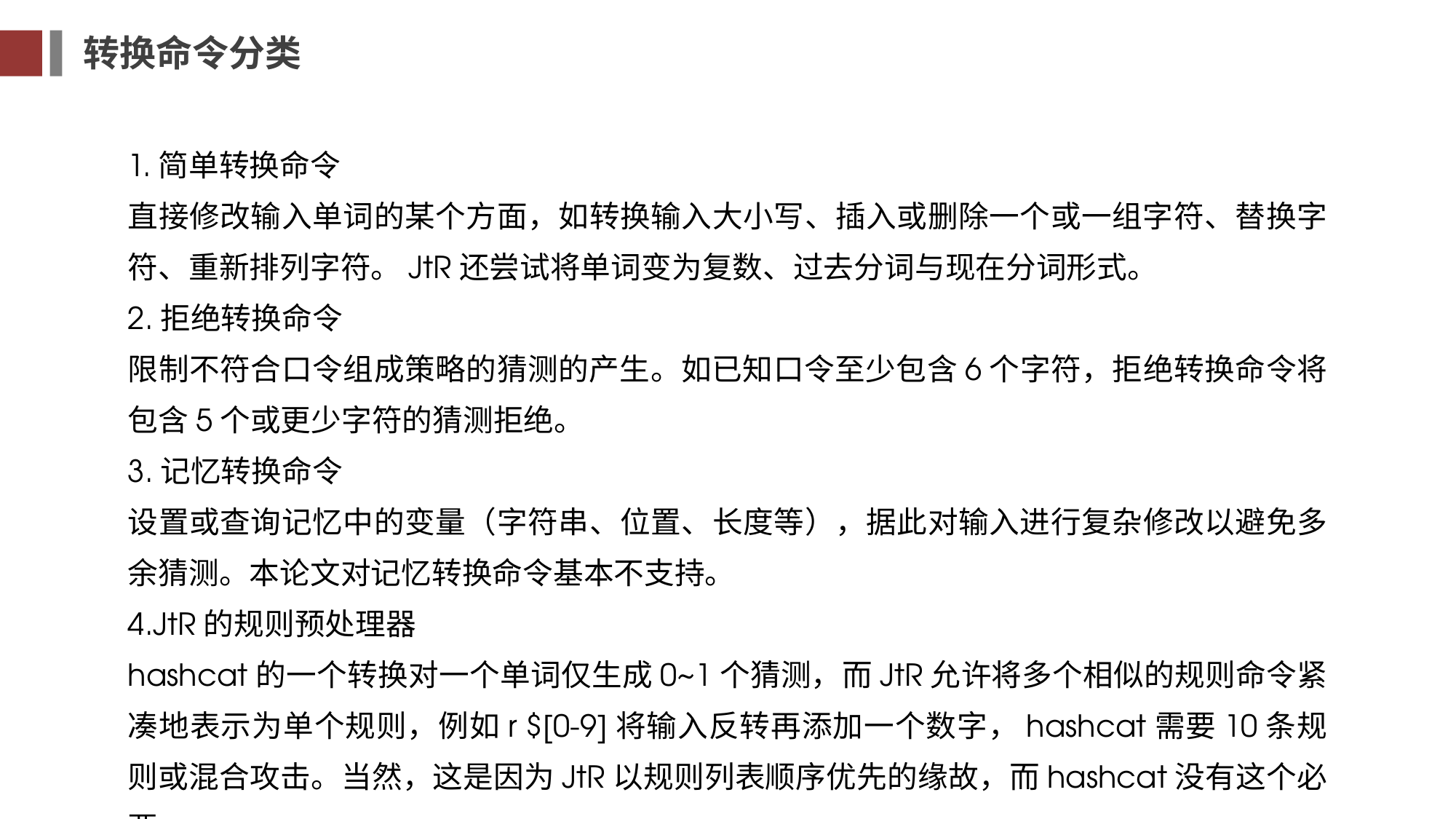

转换命令分类

1.简单转换命令
直接修改输入单词的某个方面，如转换输入大小写、插入或删除一个或一组字符、替换字符、重新排列字符。JtR还尝试将单词变为复数、过去分词与现在分词形式。
2.拒绝转换命令
限制不符合口令组成策略的猜测的产生。如已知口令至少包含6个字符，拒绝转换命令将包含5个或更少字符的猜测拒绝。
3.记忆转换命令
设置或查询记忆中的变量（字符串、位置、长度等），据此对输入进行复杂修改以避免多余猜测。本论文对记忆转换命令基本不支持。
4.JtR的规则预处理器
hashcat的一个转换对一个单词仅生成0~1个猜测，而JtR允许将多个相似的规则命令紧凑地表示为单个规则，例如r $[0-9]将输入反转再添加一个数字，hashcat需要10条规则或混合攻击。当然，这是因为JtR以规则列表顺序优先的缘故，而hashcat没有这个必要。